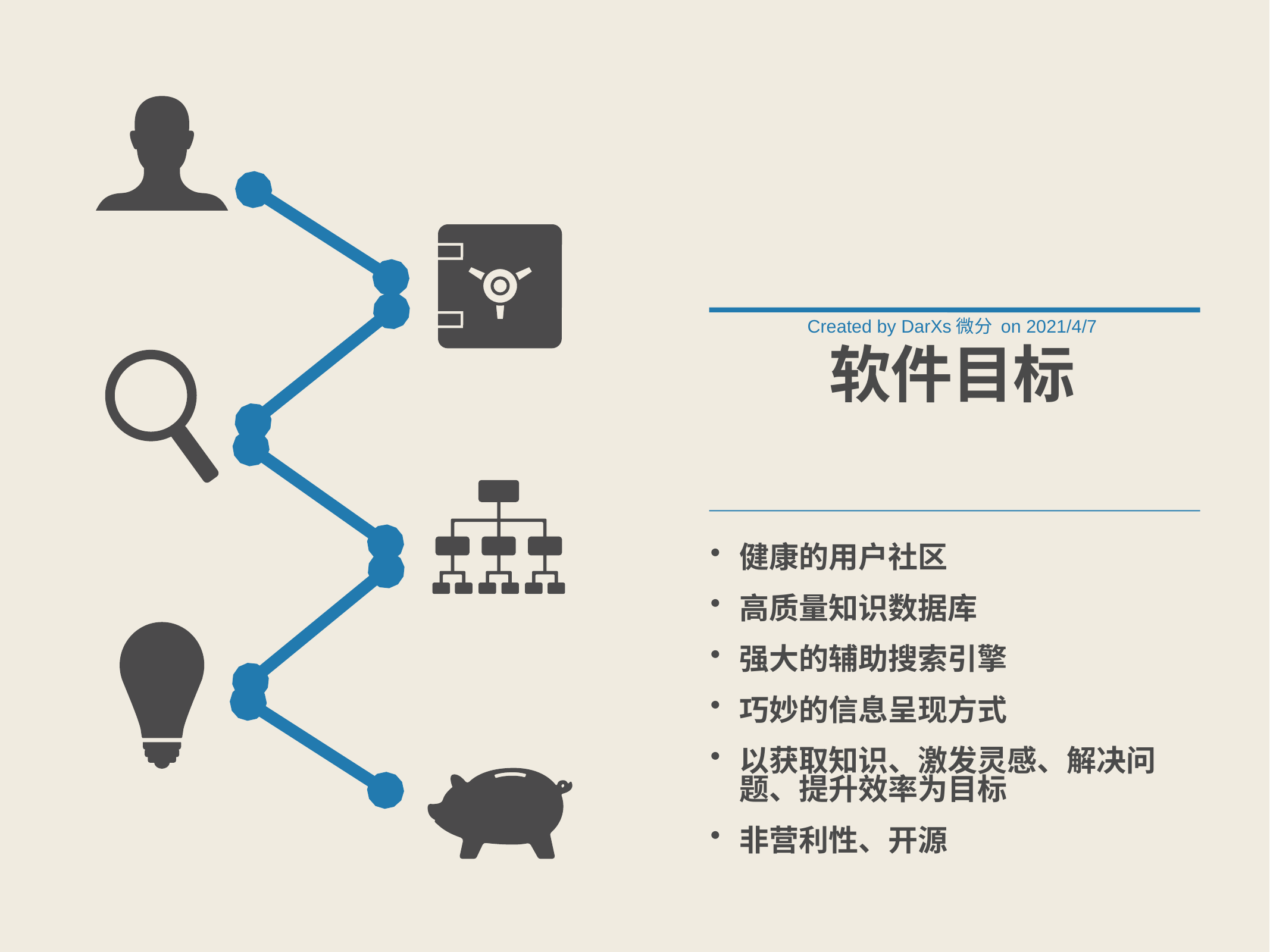

Created by DarXs微分 on 2021/4/7

# 软件目标

健康的用户社区
高质量知识数据库
强大的辅助搜索引擎
巧妙的信息呈现方式
以获取知识、激发灵感、解决问题、提升效率为目标
非营利性、开源